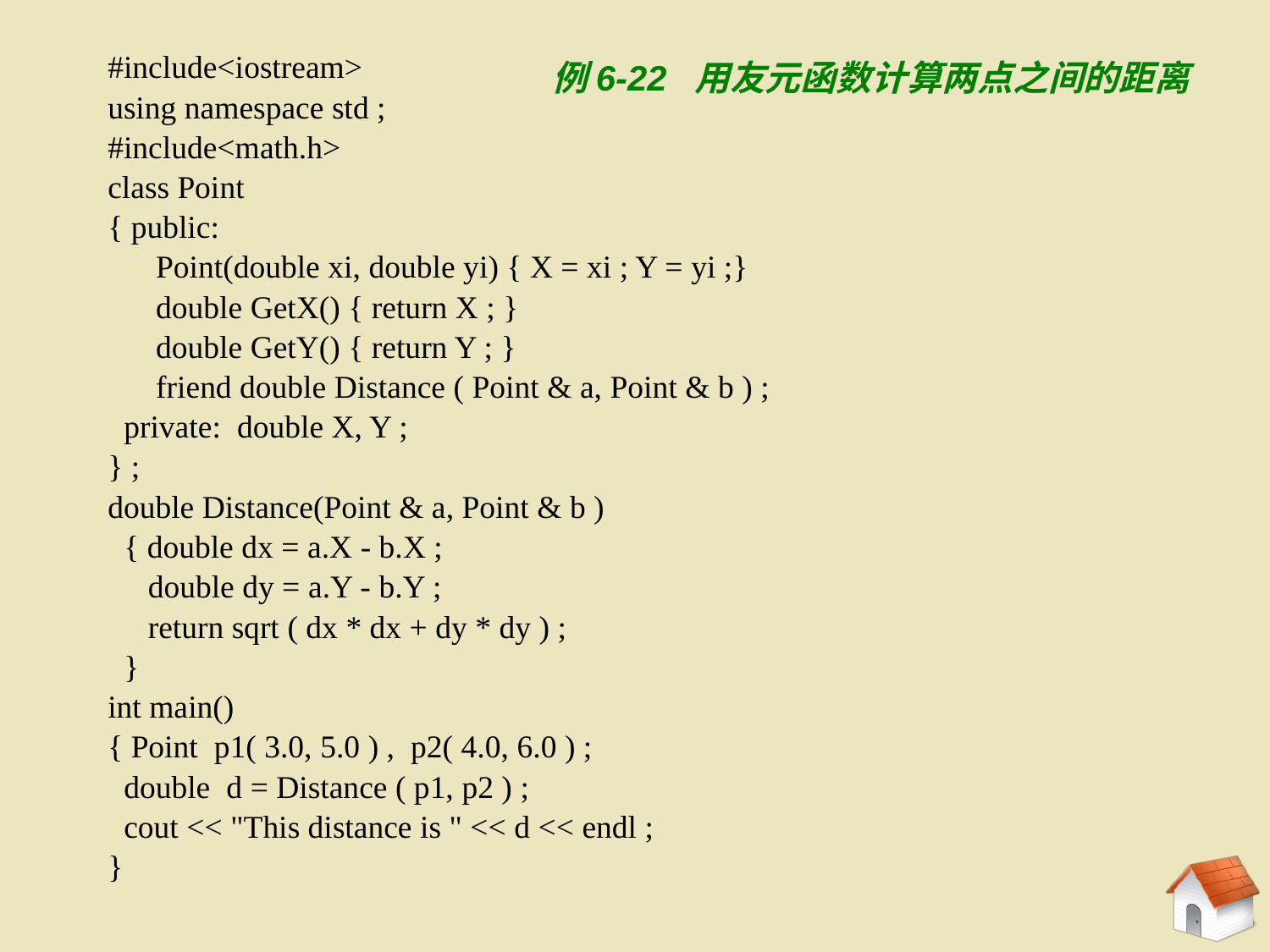

# 6.3.3  友元
#include<iostream>
using namespace std ;
#include<math.h>
class Point
{ public:
      Point(double xi, double yi) { X = xi ; Y = yi ;}
      double GetX() { return X ; }
      double GetY() { return Y ; }
      friend double Distance ( Point & a, Point & b ) ;
  private:  double X, Y ;
} ;
double Distance(Point & a, Point & b )
  { double dx = a.X - b.X ;
     double dy = a.Y - b.Y ;
     return sqrt ( dx * dx + dy * dy ) ;
  }
int main()
{ Point  p1( 3.0, 5.0 ) ,  p2( 4.0, 6.0 ) ;
  double  d = Distance ( p1, p2 ) ;
  cout << "This distance is " << d << endl ;
}
例6-22  用友元函数计算两点之间的距离